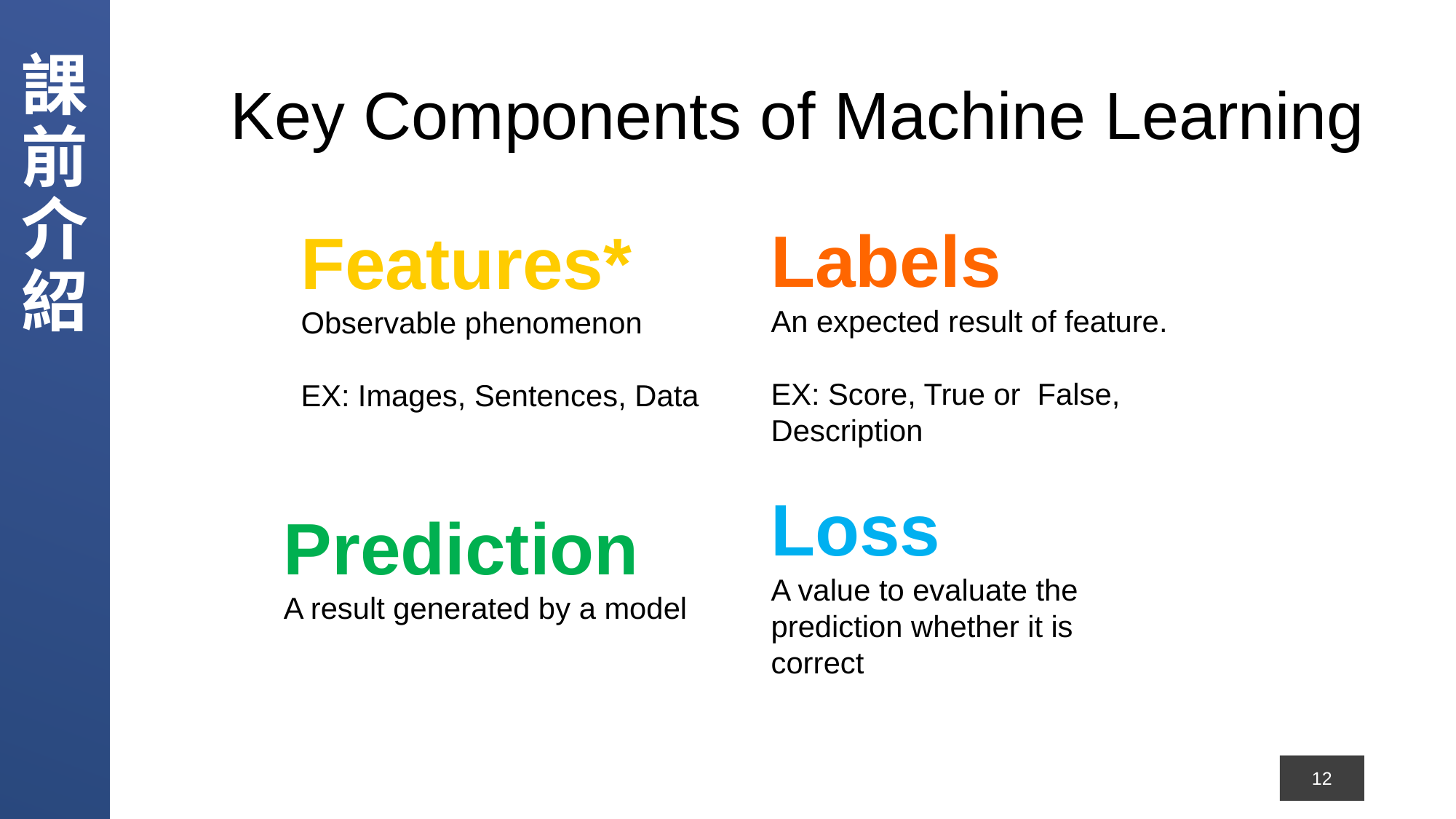

# 課前介紹
Key Components of Machine Learning
Labels
An expected result of feature.

EX: Score, True or  False, Description

Features*
Observable phenomenon

EX: Images, Sentences, Data

Loss
A value to evaluate the prediction whether it is correct

Prediction
A result generated by a model

12